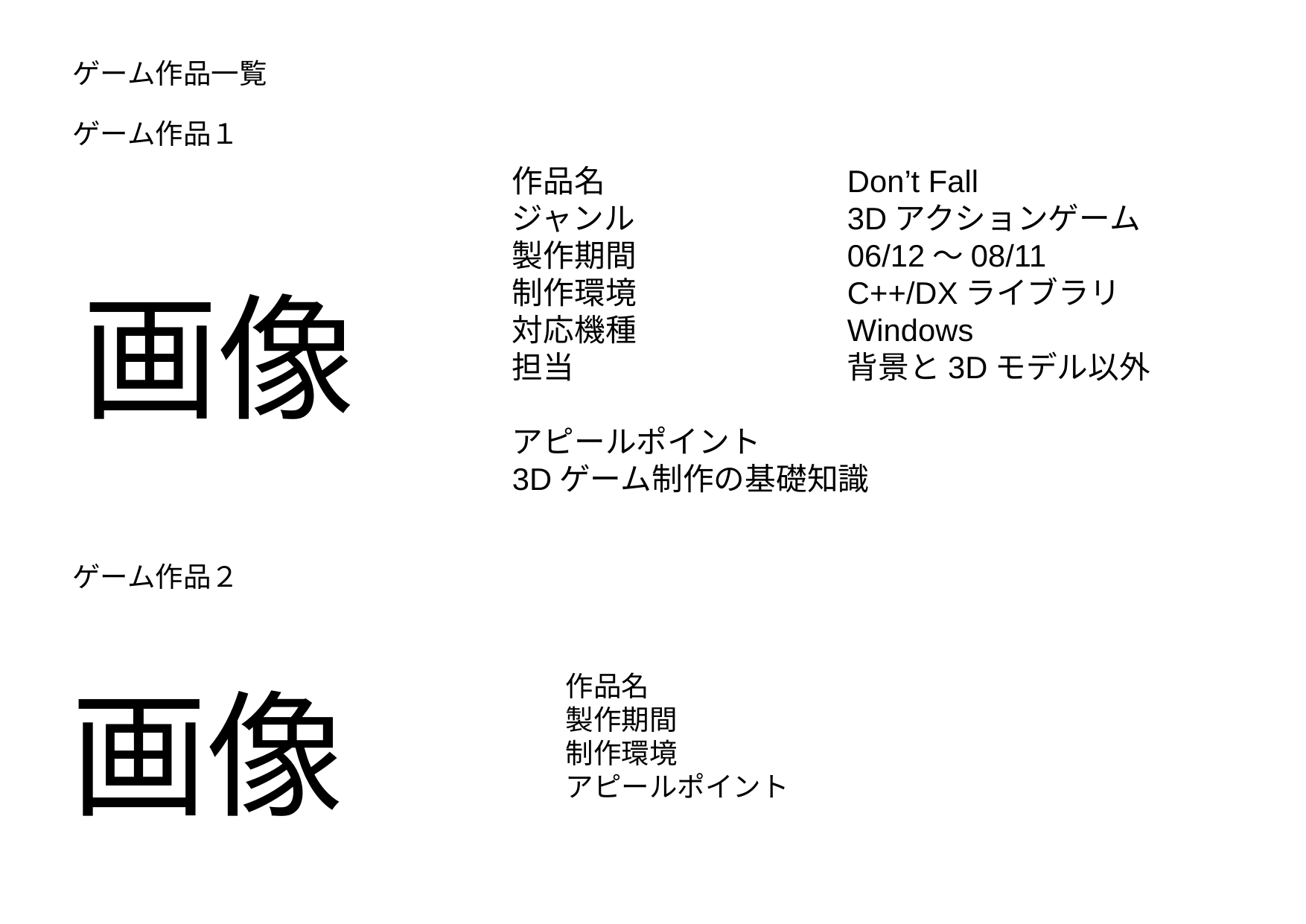

ゲーム作品一覧
ゲーム作品１
作品名			Don’t Fall
ジャンル		3Dアクションゲーム
製作期間		06/12～08/11
制作環境		C++/DXライブラリ
対応機種		Windows
担当			背景と3Dモデル以外

アピールポイント
3Dゲーム制作の基礎知識
画像
ゲーム作品２
画像
作品名
製作期間
制作環境
アピールポイント